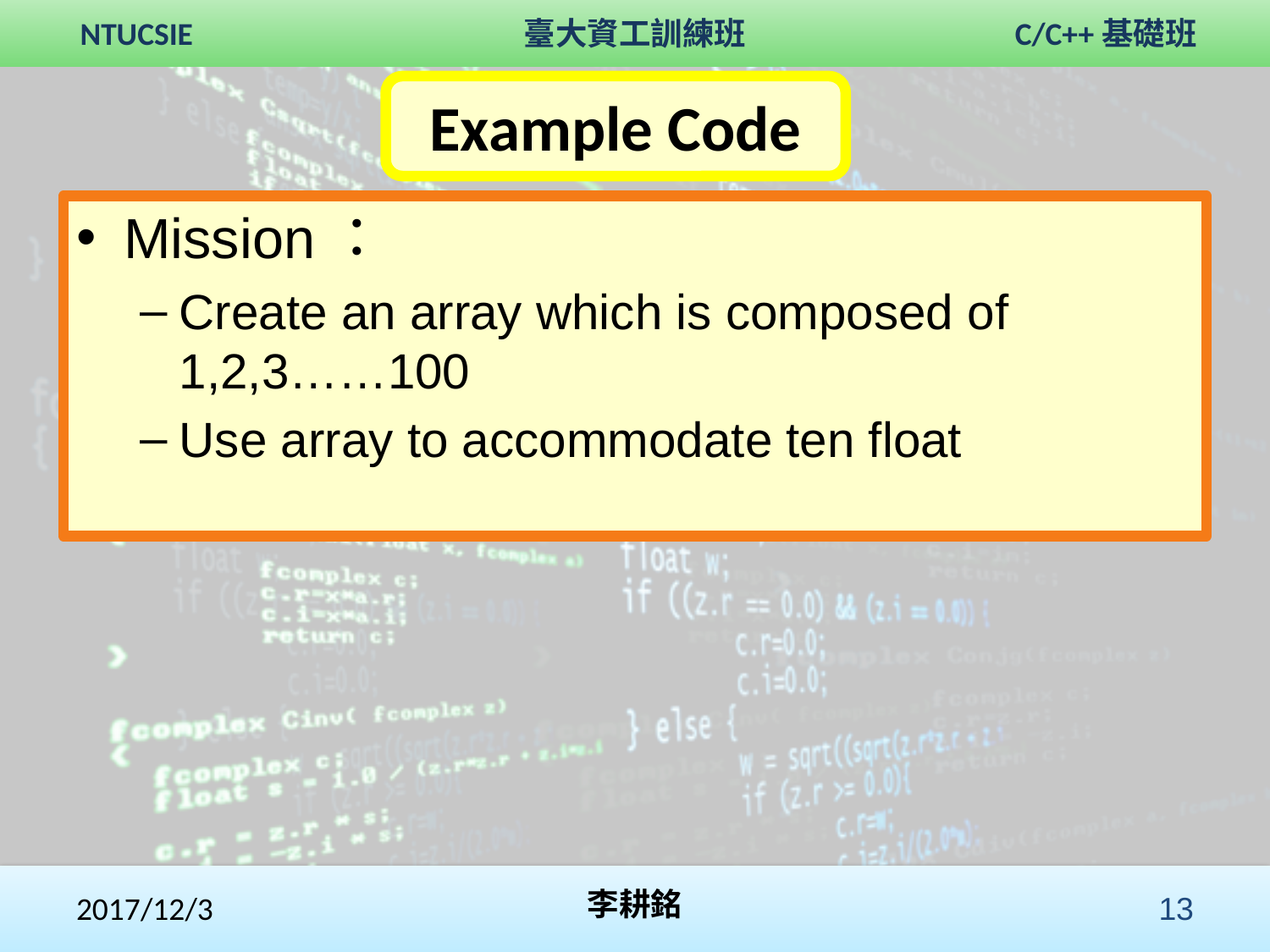

Mission：
Create an array which is composed of 1,2,3……100
Use array to accommodate ten float
2017/12/3
李耕銘
 13